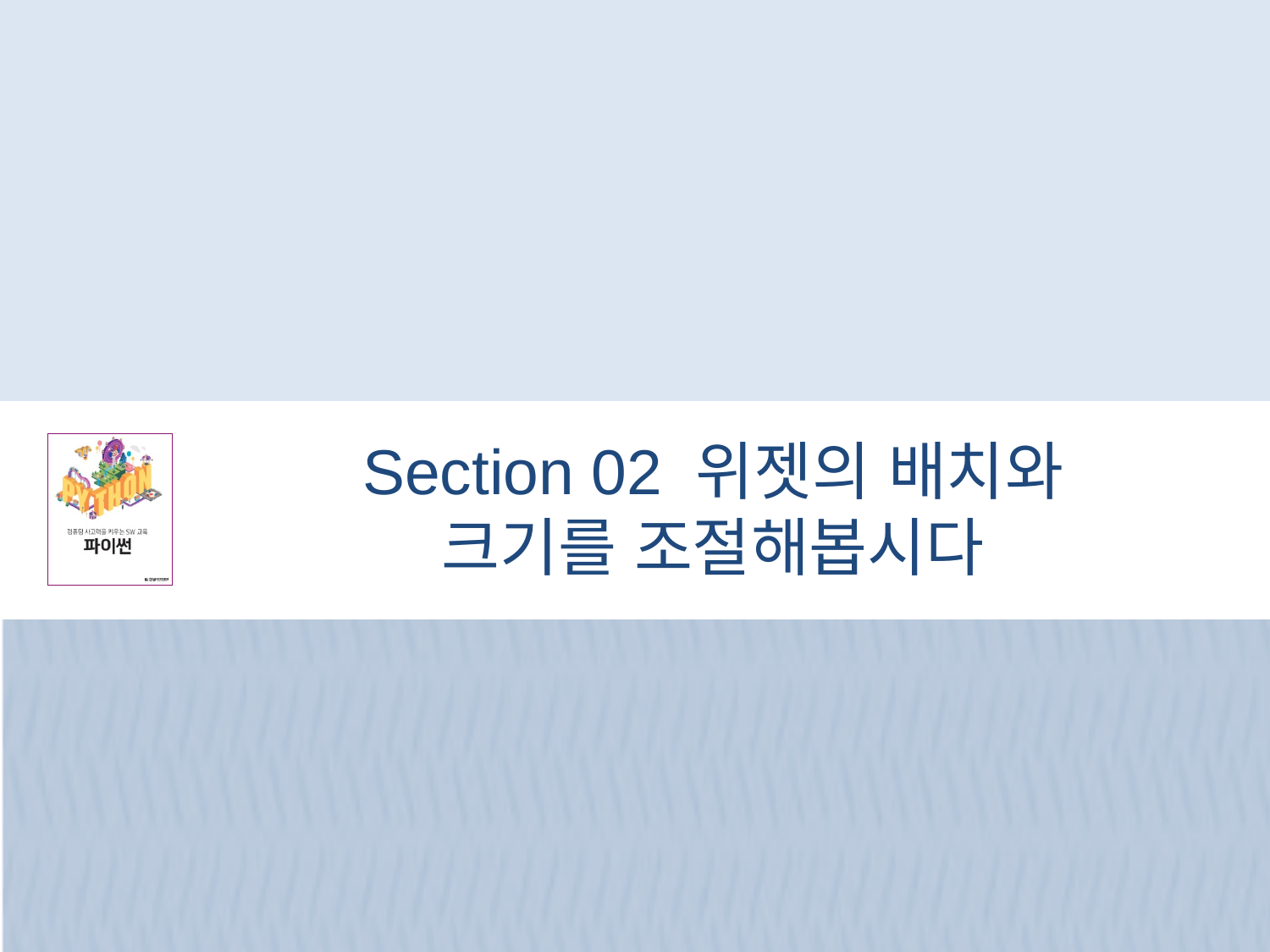

# Section 02 위젯의 배치와 크기를 조절해봅시다